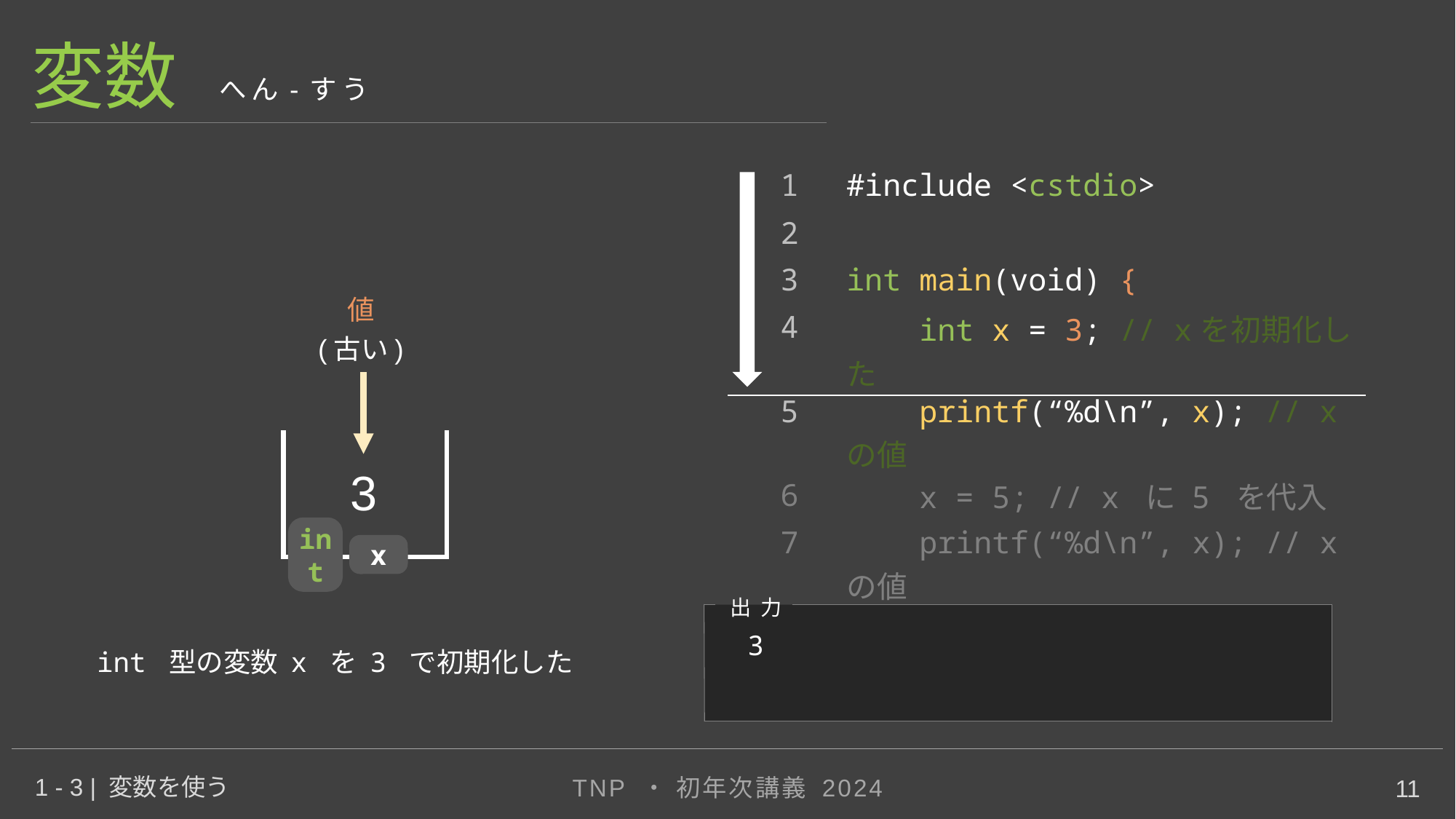

変数
へん-すう
| 1 |  | #include <cstdio> |
| --- | --- | --- |
| 2 |  |  |
| 3 |  | int main(void) { |
| 4 |  | int x = 3; // xを初期化した |
| 5 |  | printf(“%d\n”, x); // xの値 |
| 6 |  | x = 5; // x に 5 を代入 |
| 7 |  | printf(“%d\n”, x); // xの値 |
| 8 |  | return 0; |
| 9 |  | } |

値
(古い)
3
x
int
出力
3
int 型の変数 x を 3 で初期化した
11
1 - 3 | 変数を使う